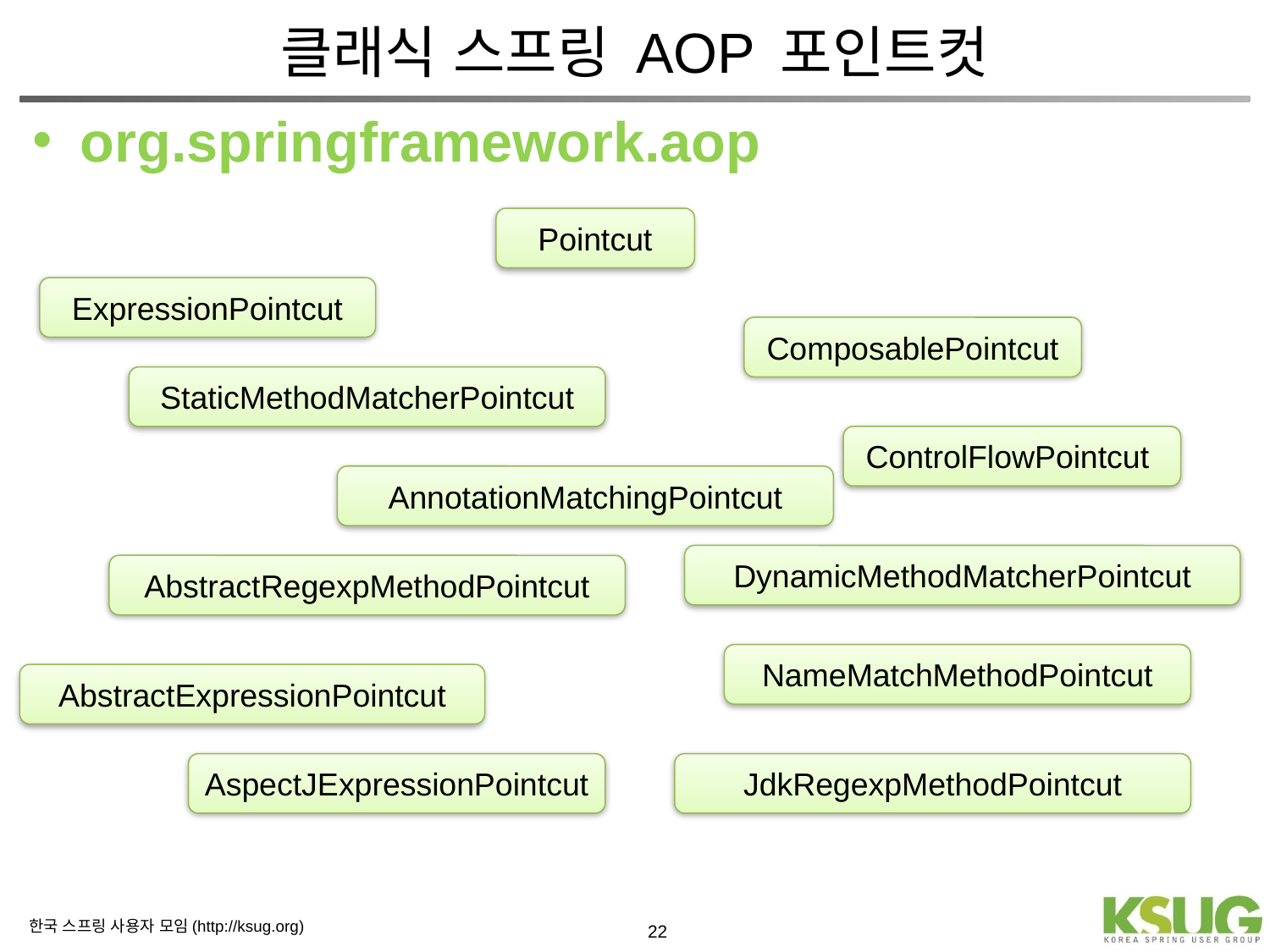

# 클래식 스프링 AOP 포인트컷
org.springframework.aop
Pointcut
ExpressionPointcut
ComposablePointcut
StaticMethodMatcherPointcut
ControlFlowPointcut
AnnotationMatchingPointcut
DynamicMethodMatcherPointcut
AbstractRegexpMethodPointcut
NameMatchMethodPointcut
AbstractExpressionPointcut
AspectJExpressionPointcut
JdkRegexpMethodPointcut